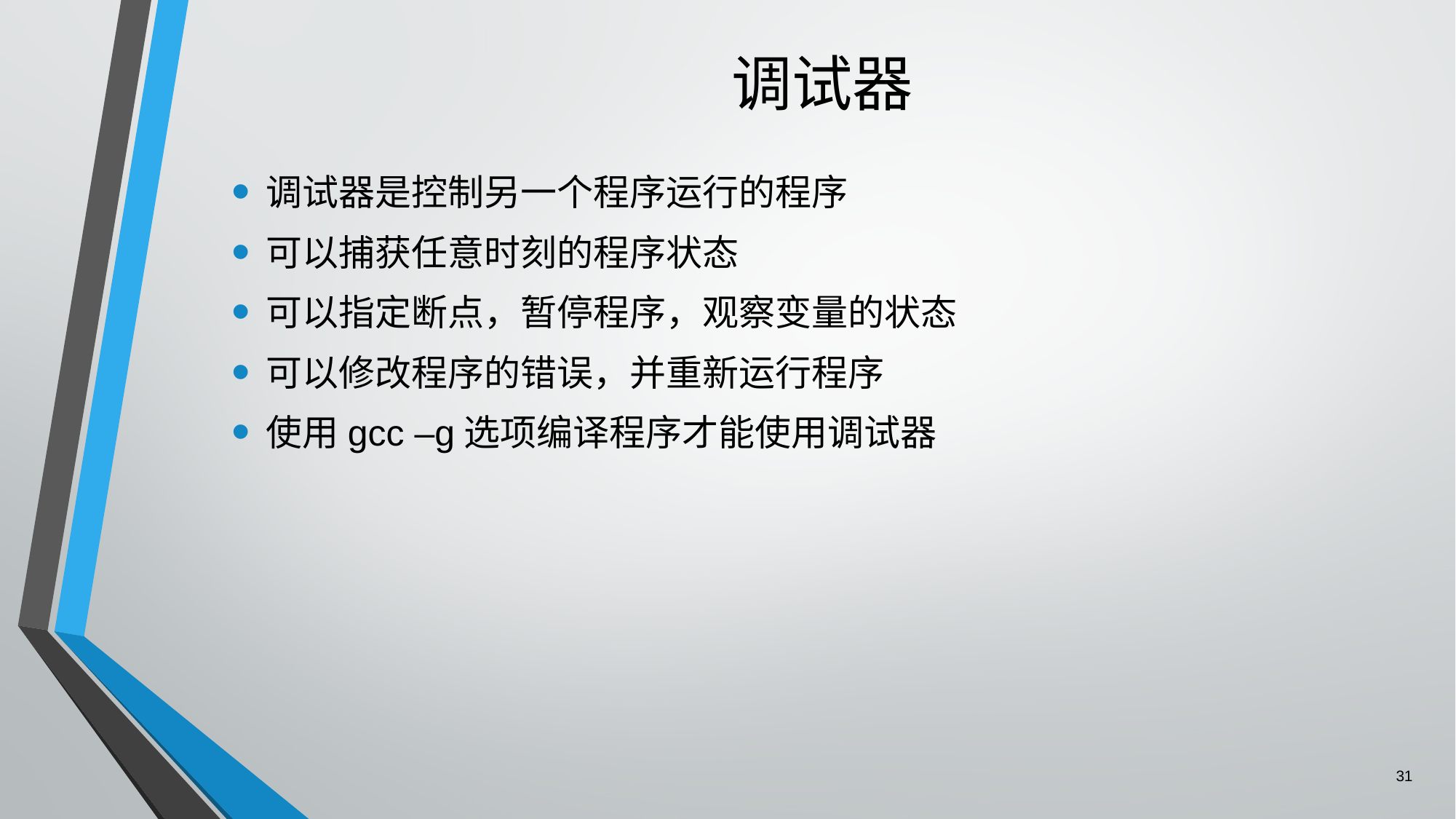

# 调试器
调试器是控制另一个程序运行的程序
可以捕获任意时刻的程序状态
可以指定断点，暂停程序，观察变量的状态
可以修改程序的错误，并重新运行程序
使用gcc –g选项编译程序才能使用调试器

31